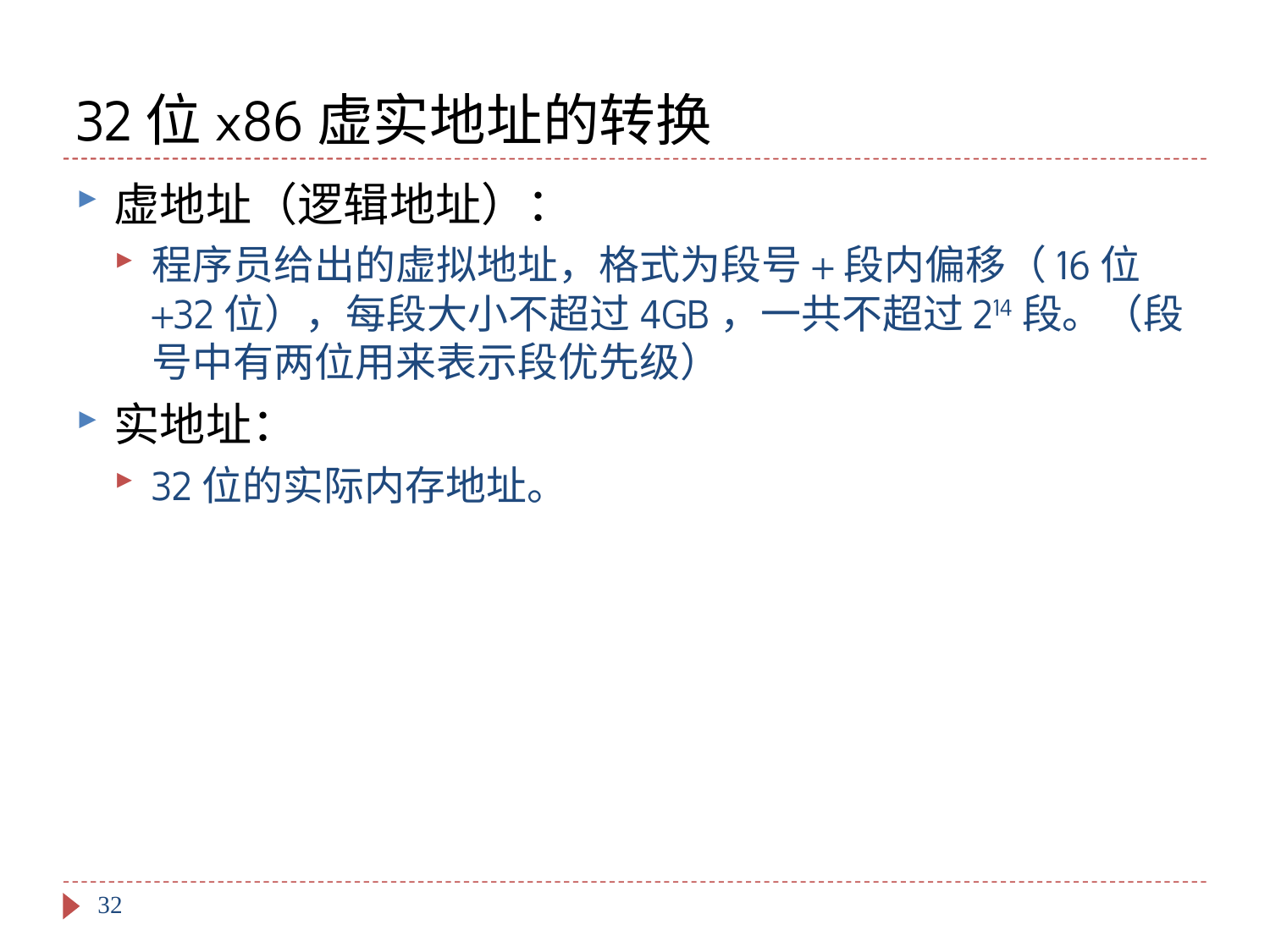

# 32位x86虚实地址的转换
虚地址（逻辑地址）：
程序员给出的虚拟地址，格式为段号+段内偏移（16位+32位），每段大小不超过4GB，一共不超过214段。（段号中有两位用来表示段优先级）
实地址：
32位的实际内存地址。

32